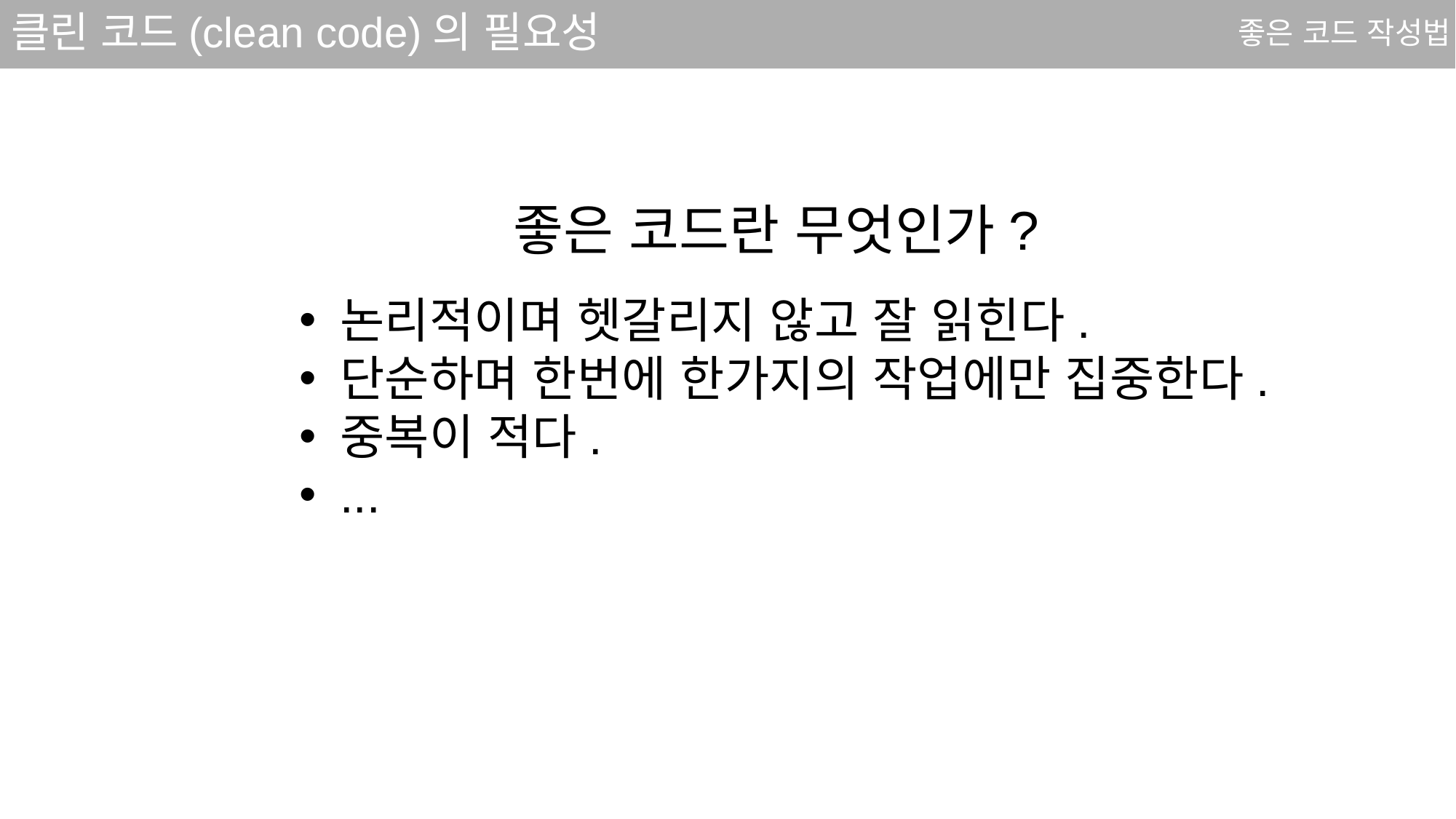

# 클린 코드(clean code)의 필요성
좋은 코드 작성법
좋은 코드란 무엇인가?
논리적이며 헷갈리지 않고 잘 읽힌다.
단순하며 한번에 한가지의 작업에만 집중한다.
중복이 적다.
...